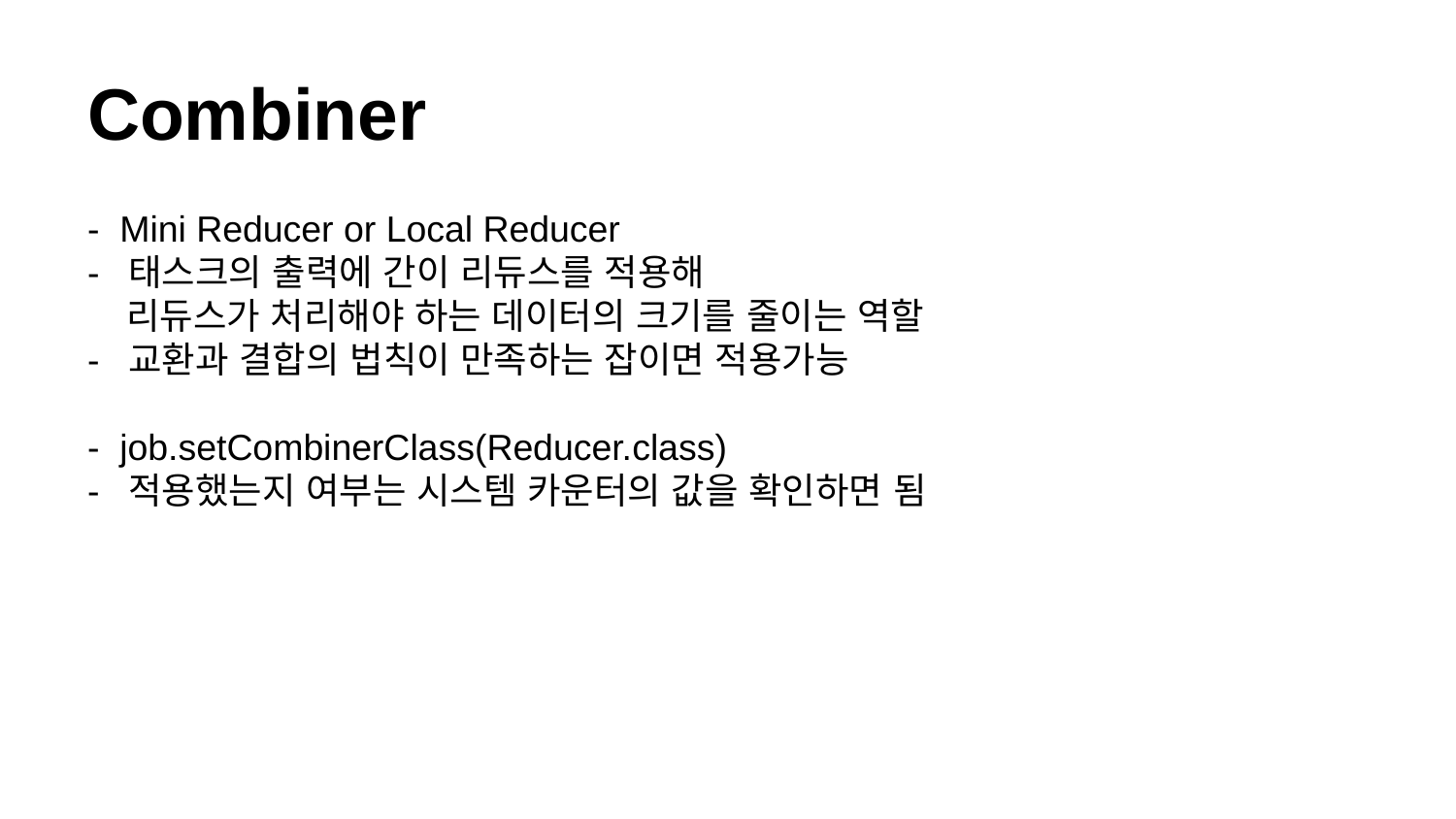

# Combiner
-  Mini Reducer or Local Reducer
-  태스크의 출력에 간이 리듀스를 적용해
   리듀스가 처리해야 하는 데이터의 크기를 줄이는 역할
-  교환과 결합의 법칙이 만족하는 잡이면 적용가능

-  job.setCombinerClass(Reducer.class)
-  적용했는지 여부는 시스템 카운터의 값을 확인하면 됨